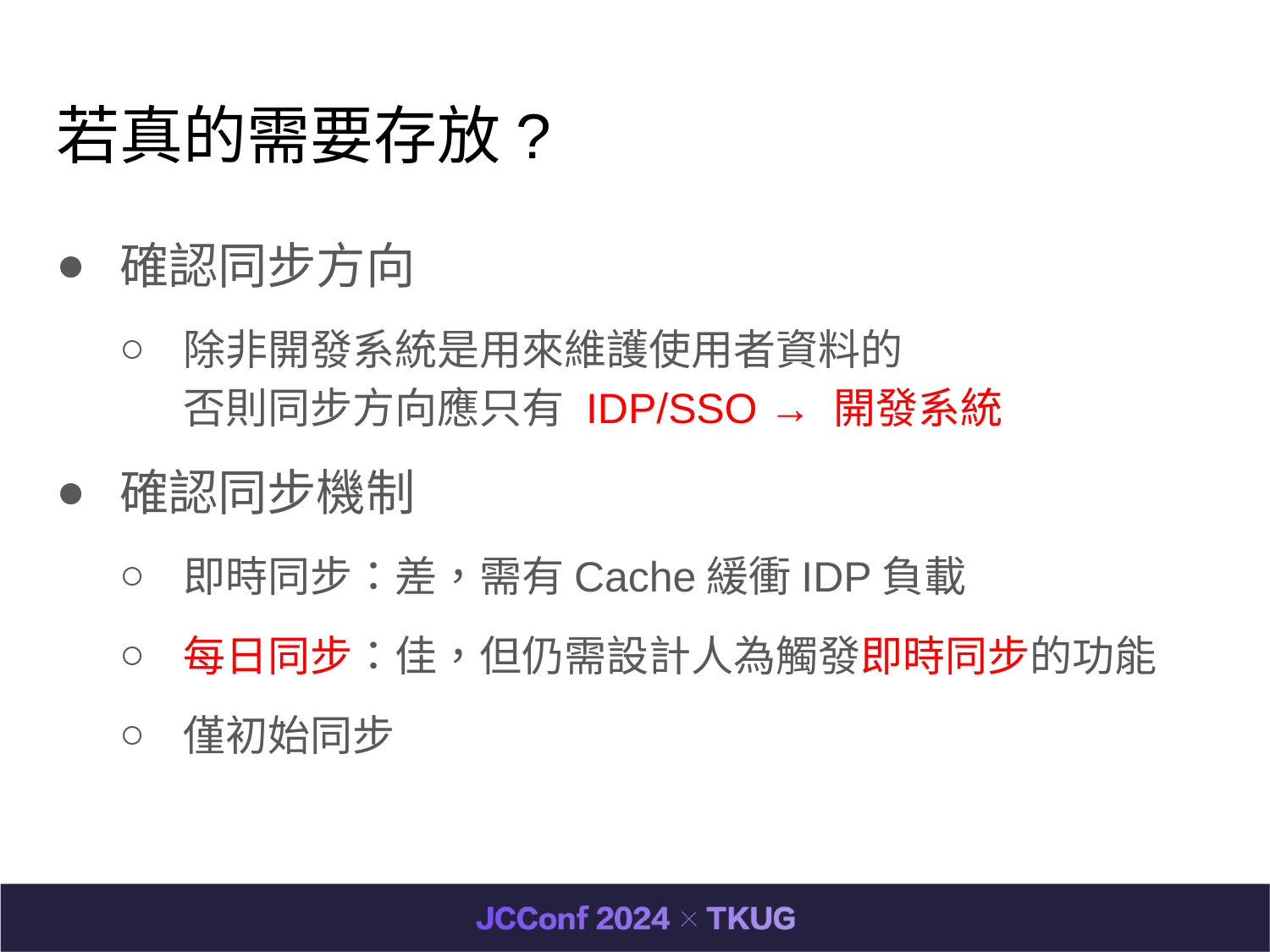

# 若真的需要存放?
確認同步方向
除非開發系統是用來維護使用者資料的
否則同步方向應只有 IDP/SSO → 開發系統
確認同步機制
即時同步：差，需有Cache緩衝IDP負載
每日同步：佳，但仍需設計人為觸發即時同步的功能
僅初始同步